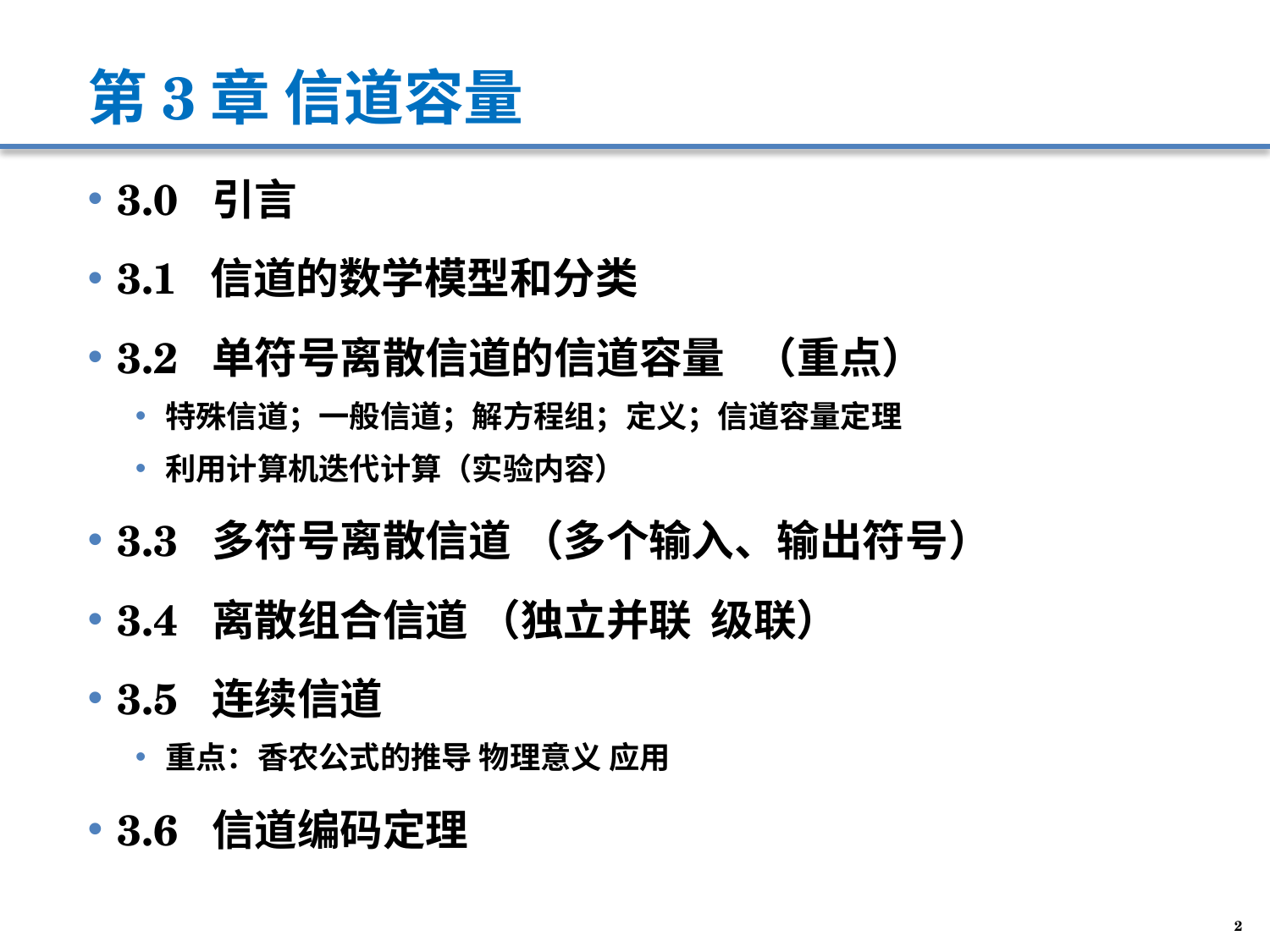

# 第3章 信道容量
3.0  引言
3.1  信道的数学模型和分类
3.2  单符号离散信道的信道容量   （重点）
特殊信道；一般信道；解方程组；定义；信道容量定理
利用计算机迭代计算（实验内容）
3.3  多符号离散信道 （多个输入、输出符号）
3.4  离散组合信道 （独立并联  级联）
3.5  连续信道
重点：香农公式的推导 物理意义 应用
3.6  信道编码定理
2